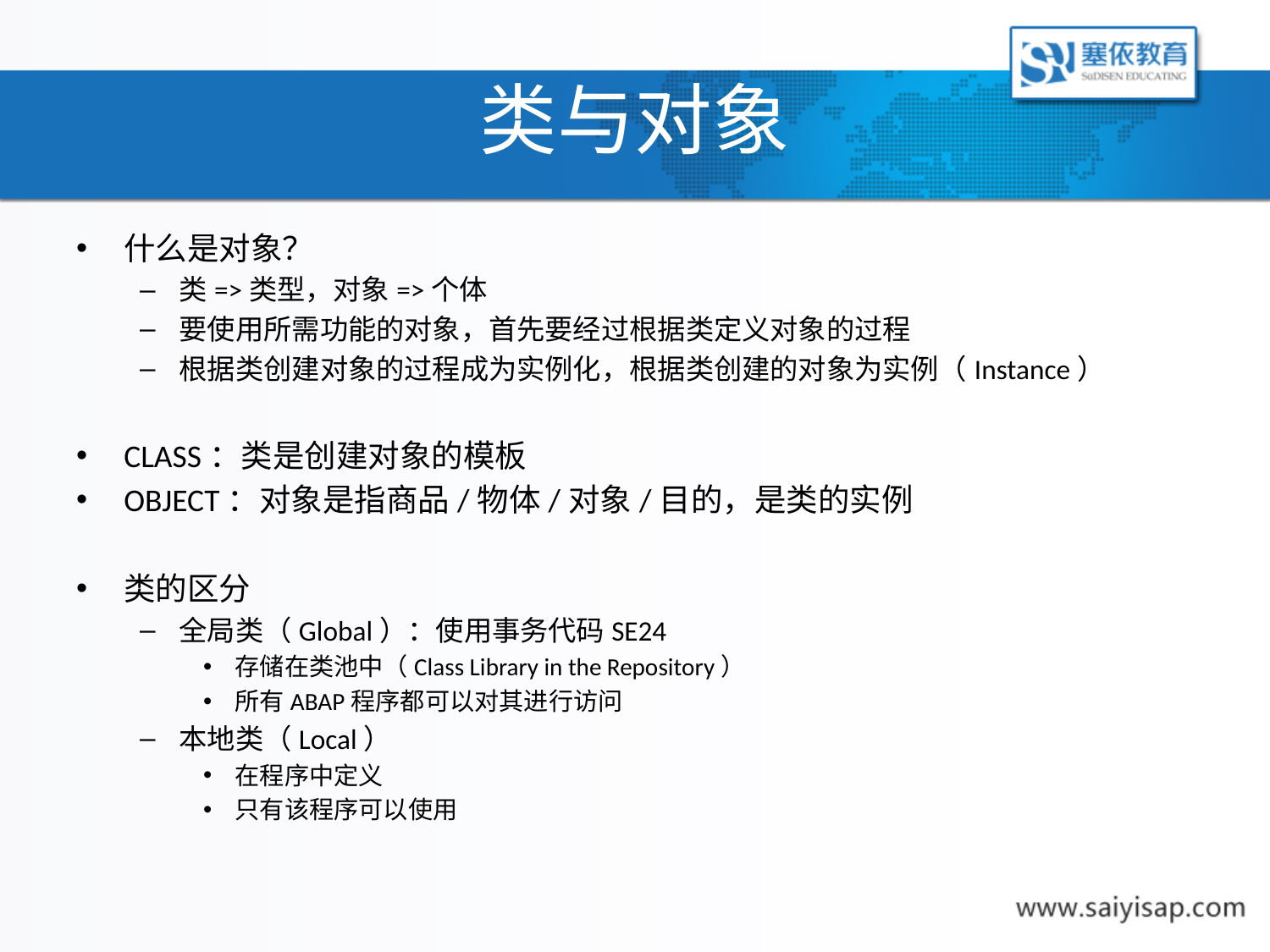

# 类与对象
什么是对象？
类=>类型，对象=>个体
要使用所需功能的对象，首先要经过根据类定义对象的过程
根据类创建对象的过程成为实例化，根据类创建的对象为实例（Instance）

CLASS：类是创建对象的模板
OBJECT：对象是指商品/物体/对象/目的，是类的实例

类的区分
全局类（Global）：使用事务代码SE24
存储在类池中（Class Library in the Repository）
所有ABAP程序都可以对其进行访问
本地类（Local）
在程序中定义
只有该程序可以使用